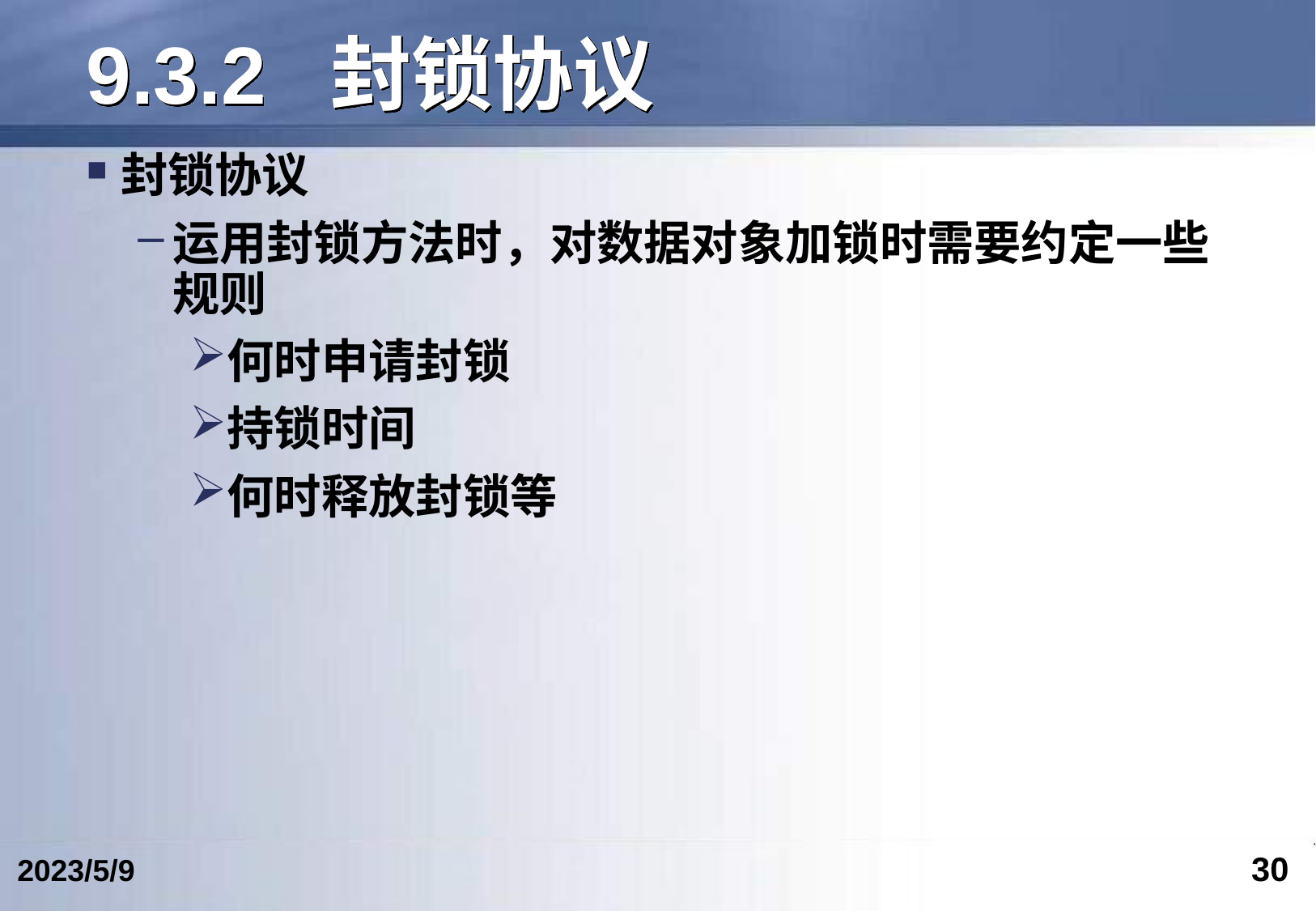

# 9.3.2  封锁协议
封锁协议
运用封锁方法时，对数据对象加锁时需要约定一些规则
何时申请封锁
持锁时间
何时释放封锁等
30
2023/5/9